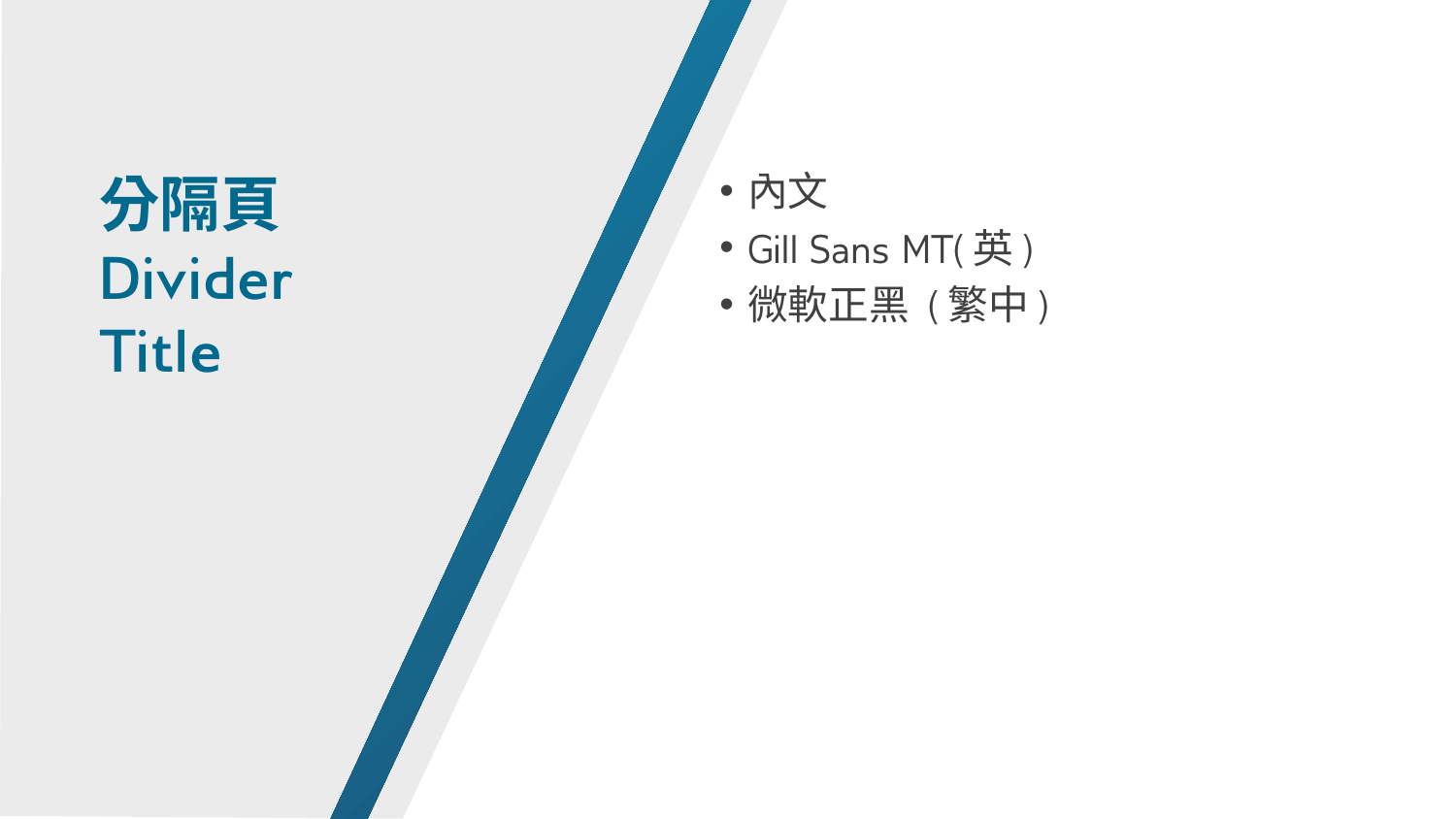

分隔頁
Divider
Title
內文
Gill Sans MT(英)
微軟正黑 (繁中)